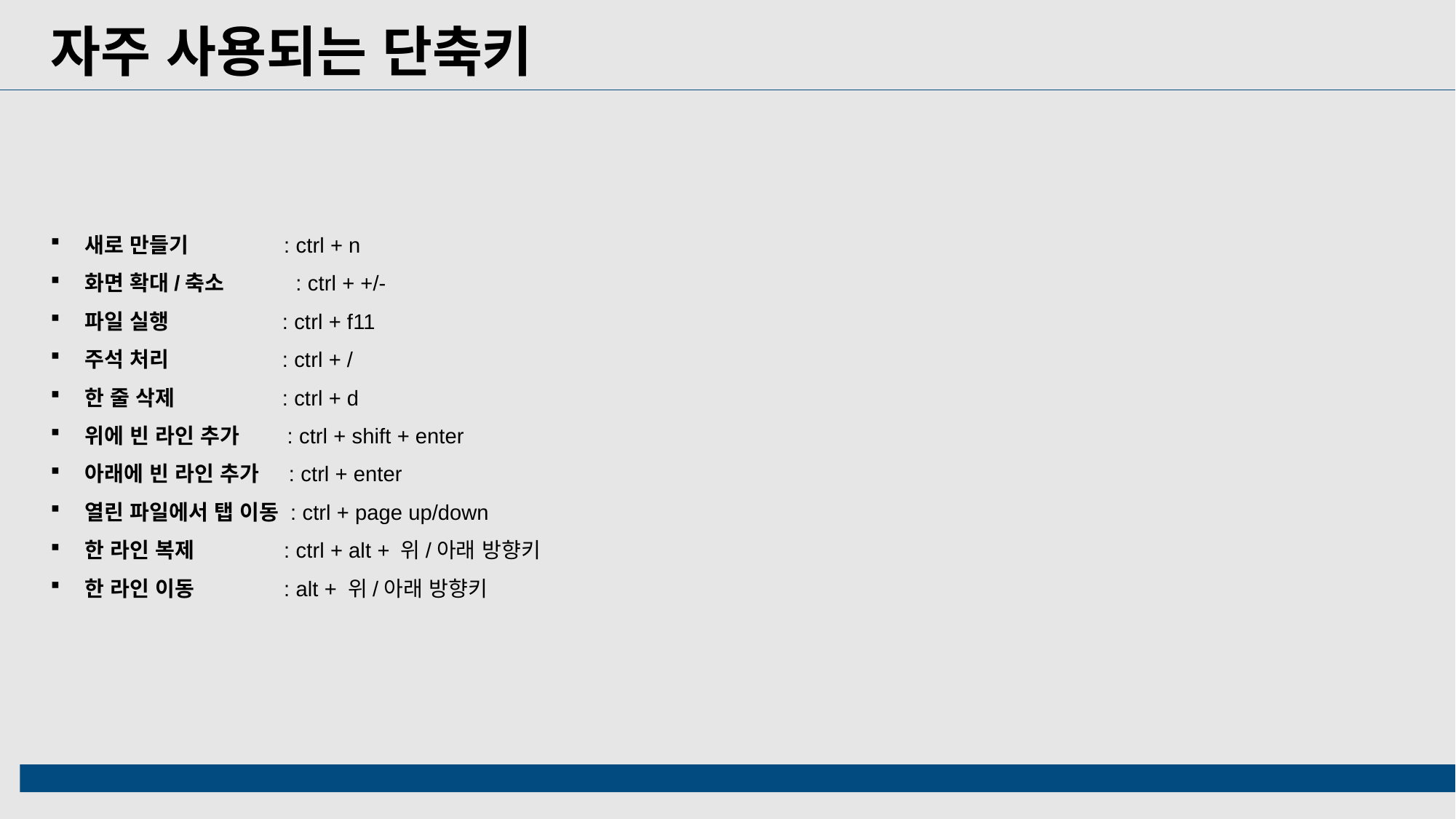

자주 사용되는 단축키
새로 만들기               : ctrl + n
화면 확대/축소           : ctrl + +/-
파일 실행                  : ctrl + f11
주석 처리                  : ctrl + /
한 줄 삭제                 : ctrl + d
위에 빈 라인 추가       : ctrl + shift + enter
아래에 빈 라인 추가    : ctrl + enter
열린 파일에서 탭 이동 : ctrl + page up/down
한 라인 복제              : ctrl + alt + 위/아래 방향키
한 라인 이동              : alt + 위/아래 방향키